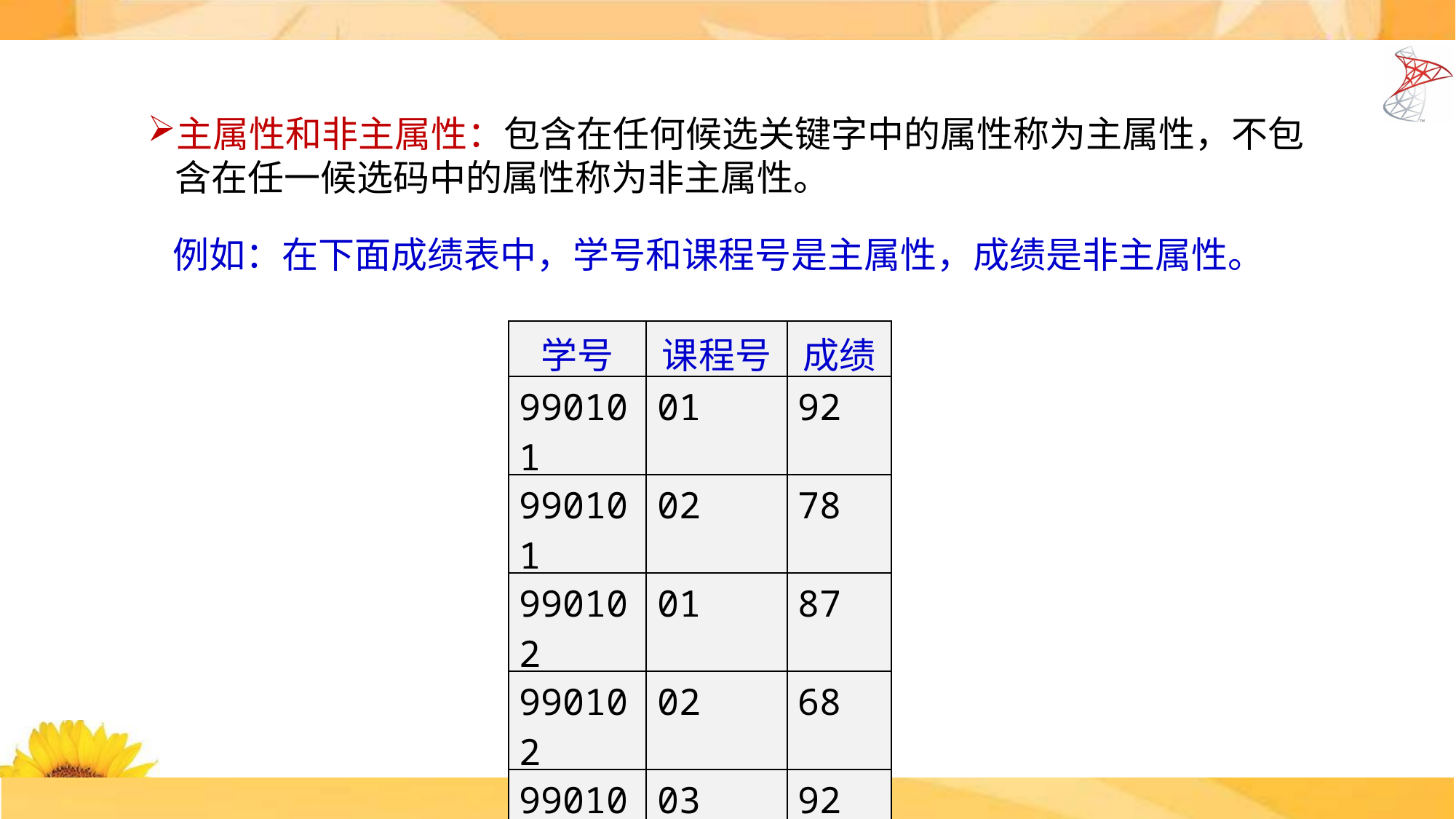

主属性和非主属性：包含在任何候选关键字中的属性称为主属性，不包含在任一候选码中的属性称为非主属性。
  例如：在下面成绩表中，学号和课程号是主属性，成绩是非主属性。

| 学号 | 课程号 | 成绩 |
| --- | --- | --- |
| 990101 | 01 | 92 |
| 990101 | 02 | 78 |
| 990102 | 01 | 87 |
| 990102 | 02 | 68 |
| 990102 | 03 | 92 |
成绩表